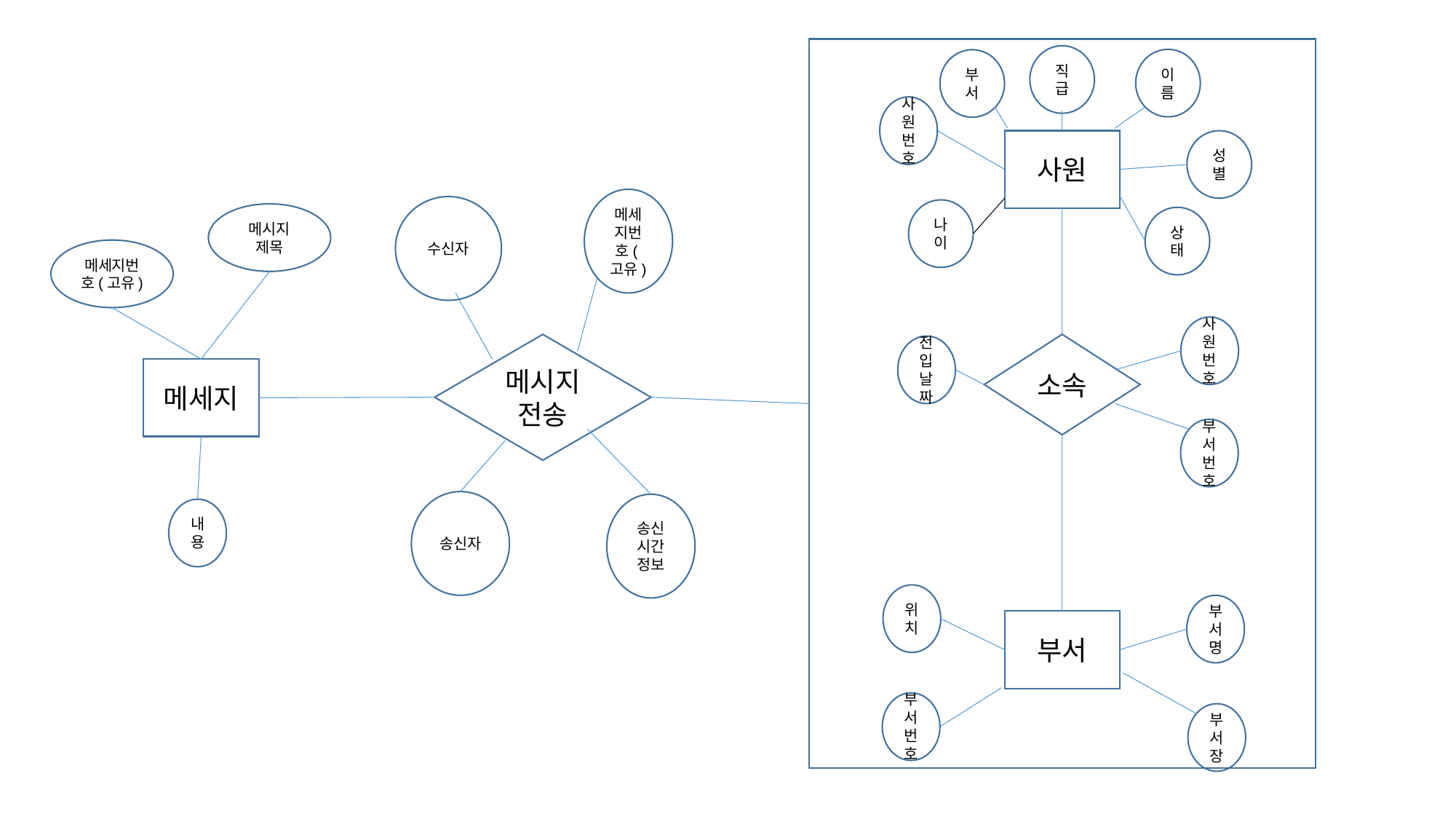

직급
이름
부서
사원번호
사원
성별
메세지번호(고유)
수신자
나이
메시지 제목
상태
메세지번호(고유)
사원번호
메시지
전송
소속
전입날짜
메세지
부서번호
송신자
송신시간정보
내용
위치
부서명
부서
부서번호
부서장